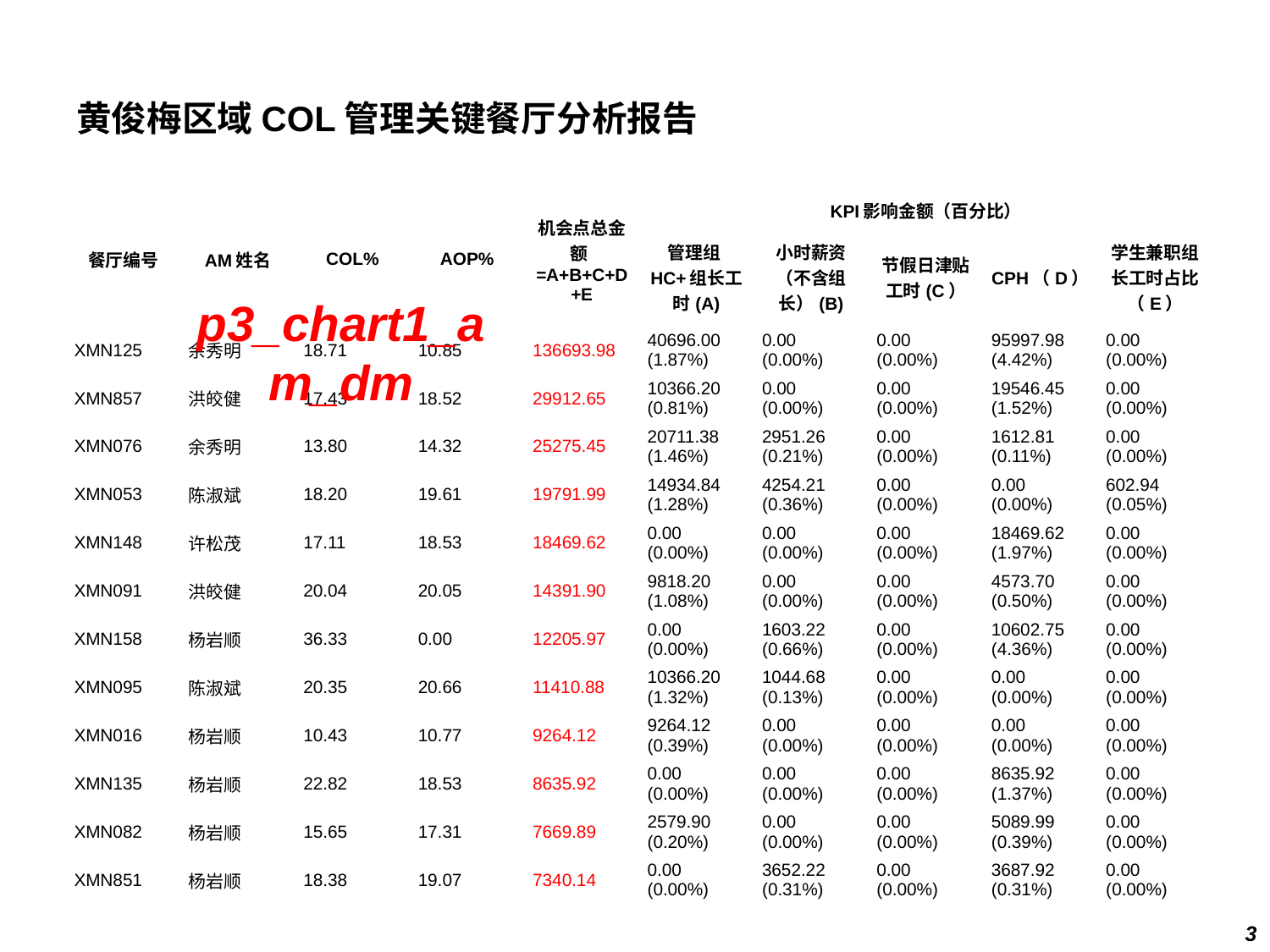

# 黄俊梅区域COL管理关键餐厅分析报告
| 餐厅编号 | AM姓名 | COL% | AOP% | 机会点总金额=A+B+C+D+E | KPI影响金额（百分比） |  |  |  |  |
| --- | --- | --- | --- | --- | --- | --- | --- | --- | --- |
|  |  |  |  |  | 管理组HC+组长工时(A) | 小时薪资（不含组长）(B) | 节假日津贴工时(C） | CPH（D） | 学生兼职组长工时占比（E） |
| XMN125 | 余秀明 | 18.71 | 10.85 | 136693.98 | 40696.00 (1.87%) | 0.00 (0.00%) | 0.00 (0.00%) | 95997.98 (4.42%) | 0.00 (0.00%) |
| XMN857 | 洪皎健 | 17.43 | 18.52 | 29912.65 | 10366.20 (0.81%) | 0.00 (0.00%) | 0.00 (0.00%) | 19546.45 (1.52%) | 0.00 (0.00%) |
| XMN076 | 余秀明 | 13.80 | 14.32 | 25275.45 | 20711.38 (1.46%) | 2951.26 (0.21%) | 0.00 (0.00%) | 1612.81 (0.11%) | 0.00 (0.00%) |
| XMN053 | 陈淑斌 | 18.20 | 19.61 | 19791.99 | 14934.84 (1.28%) | 4254.21 (0.36%) | 0.00 (0.00%) | 0.00 (0.00%) | 602.94 (0.05%) |
| XMN148 | 许松茂 | 17.11 | 18.53 | 18469.62 | 0.00 (0.00%) | 0.00 (0.00%) | 0.00 (0.00%) | 18469.62 (1.97%) | 0.00 (0.00%) |
| XMN091 | 洪皎健 | 20.04 | 20.05 | 14391.90 | 9818.20 (1.08%) | 0.00 (0.00%) | 0.00 (0.00%) | 4573.70 (0.50%) | 0.00 (0.00%) |
| XMN158 | 杨岩顺 | 36.33 | 0.00 | 12205.97 | 0.00 (0.00%) | 1603.22 (0.66%) | 0.00 (0.00%) | 10602.75 (4.36%) | 0.00 (0.00%) |
| XMN095 | 陈淑斌 | 20.35 | 20.66 | 11410.88 | 10366.20 (1.32%) | 1044.68 (0.13%) | 0.00 (0.00%) | 0.00 (0.00%) | 0.00 (0.00%) |
| XMN016 | 杨岩顺 | 10.43 | 10.77 | 9264.12 | 9264.12 (0.39%) | 0.00 (0.00%) | 0.00 (0.00%) | 0.00 (0.00%) | 0.00 (0.00%) |
| XMN135 | 杨岩顺 | 22.82 | 18.53 | 8635.92 | 0.00 (0.00%) | 0.00 (0.00%) | 0.00 (0.00%) | 8635.92 (1.37%) | 0.00 (0.00%) |
| XMN082 | 杨岩顺 | 15.65 | 17.31 | 7669.89 | 2579.90 (0.20%) | 0.00 (0.00%) | 0.00 (0.00%) | 5089.99 (0.39%) | 0.00 (0.00%) |
| XMN851 | 杨岩顺 | 18.38 | 19.07 | 7340.14 | 0.00 (0.00%) | 3652.22 (0.31%) | 0.00 (0.00%) | 3687.92 (0.31%) | 0.00 (0.00%) |
p3_chart1_am_dm